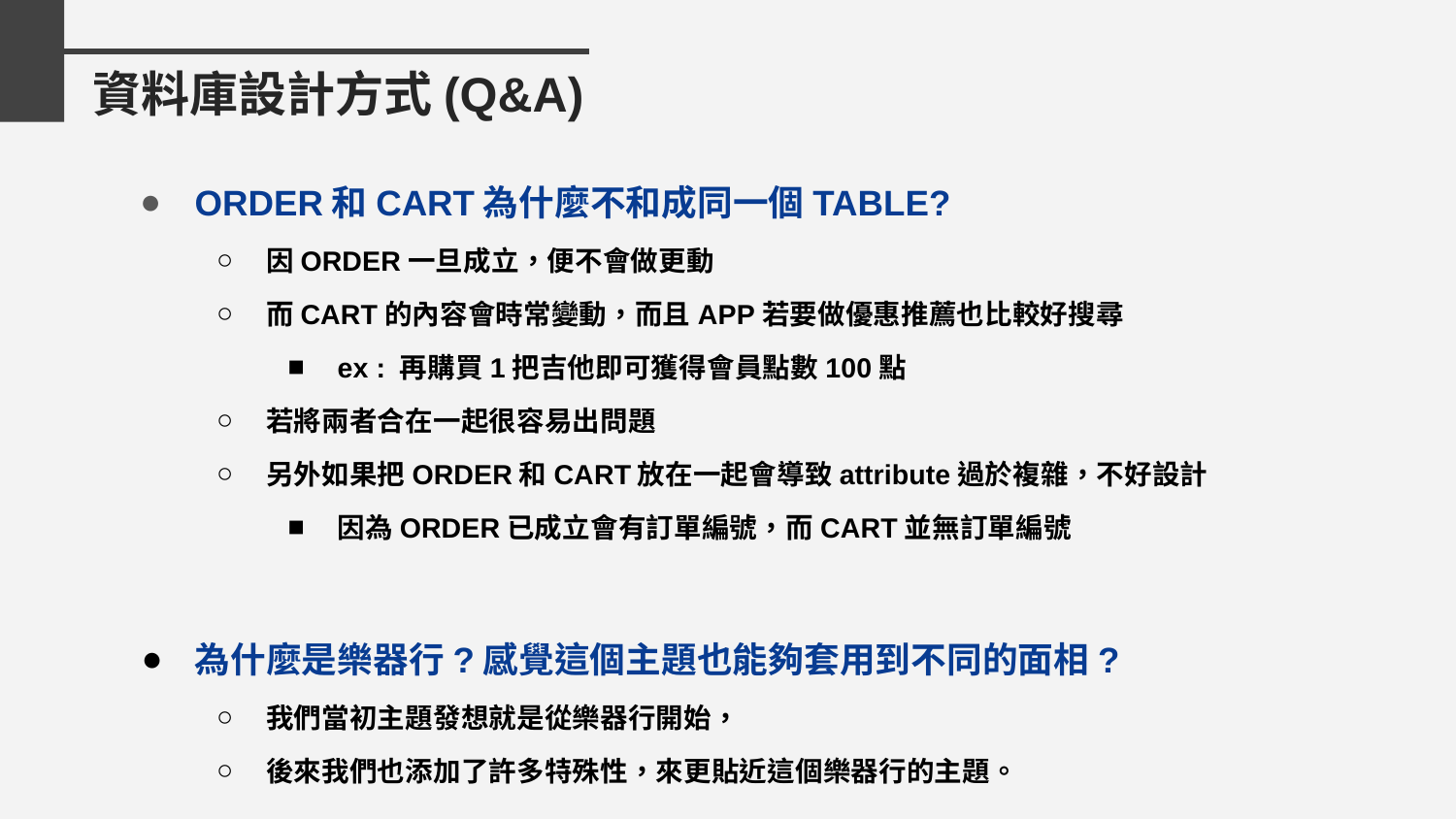

資料庫設計方式(Q&A)
ORDER和CART為什麼不和成同一個TABLE?
因ORDER一旦成立，便不會做更動
而CART的內容會時常變動，而且APP若要做優惠推薦也比較好搜尋
ex : 再購買1把吉他即可獲得會員點數100點
若將兩者合在一起很容易出問題
另外如果把ORDER和CART放在一起會導致attribute過於複雜，不好設計
因為ORDER已成立會有訂單編號，而CART並無訂單編號

為什麼是樂器行?感覺這個主題也能夠套用到不同的面相?
我們當初主題發想就是從樂器行開始，
後來我們也添加了許多特殊性，來更貼近這個樂器行的主題。